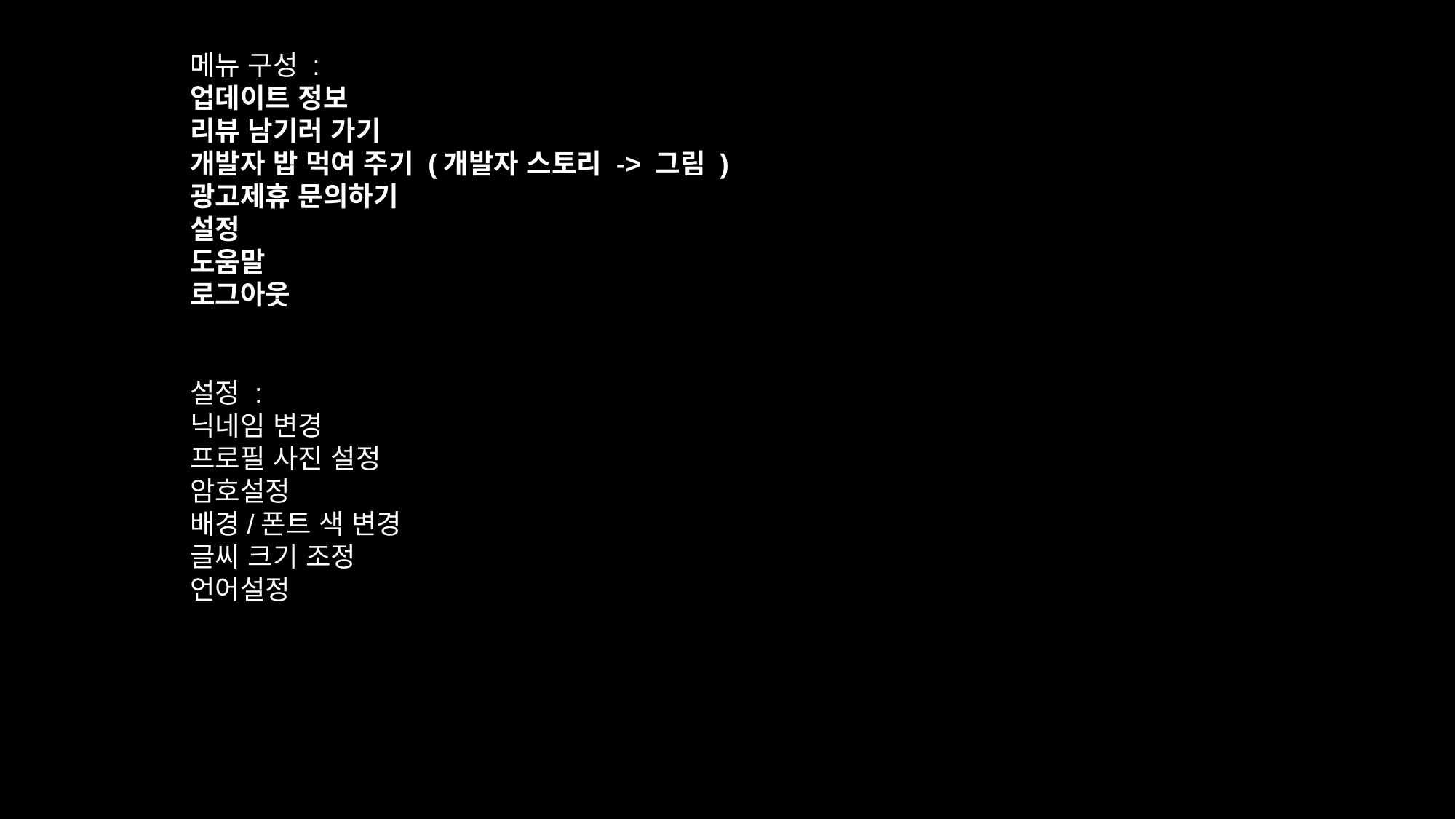

메뉴 구성 :
업데이트 정보
리뷰 남기러 가기
개발자 밥 먹여 주기 (개발자 스토리 -> 그림 )
광고제휴 문의하기
설정
도움말
로그아웃

설정 :
닉네임 변경
프로필 사진 설정
암호설정
배경/폰트 색 변경
글씨 크기 조정
언어설정